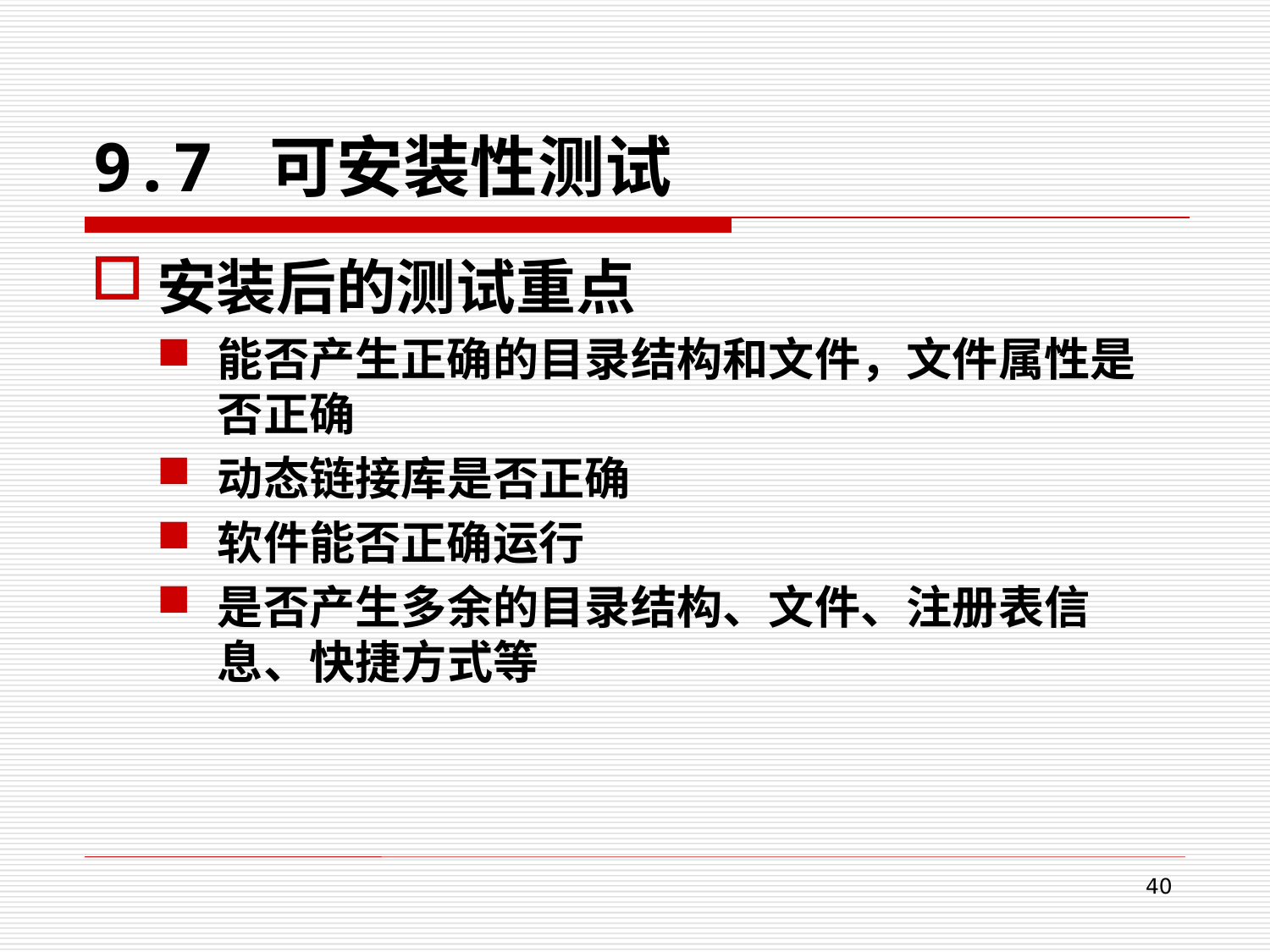

9.7 可安装性测试
安装后的测试重点
能否产生正确的目录结构和文件，文件属性是否正确
动态链接库是否正确
软件能否正确运行
是否产生多余的目录结构、文件、注册表信息、快捷方式等

40